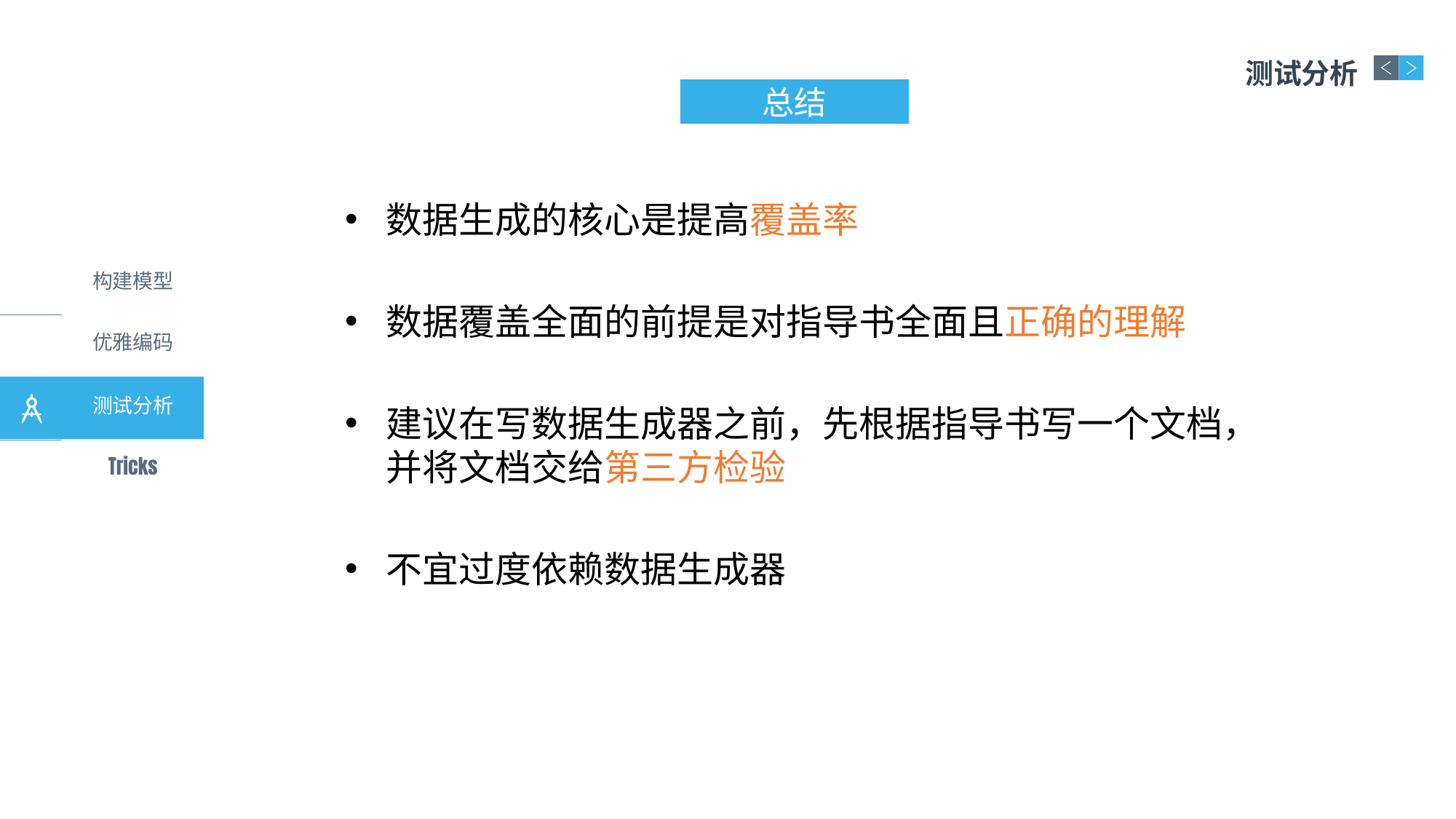

测试分析

总结
数据生成的核心是提高覆盖率

数据覆盖全面的前提是对指导书全面且正确的理解

建议在写数据生成器之前，先根据指导书写一个文档，并将文档交给第三方检验

不宜过度依赖数据生成器
构建模型

优雅编码

测试分析

Tricks